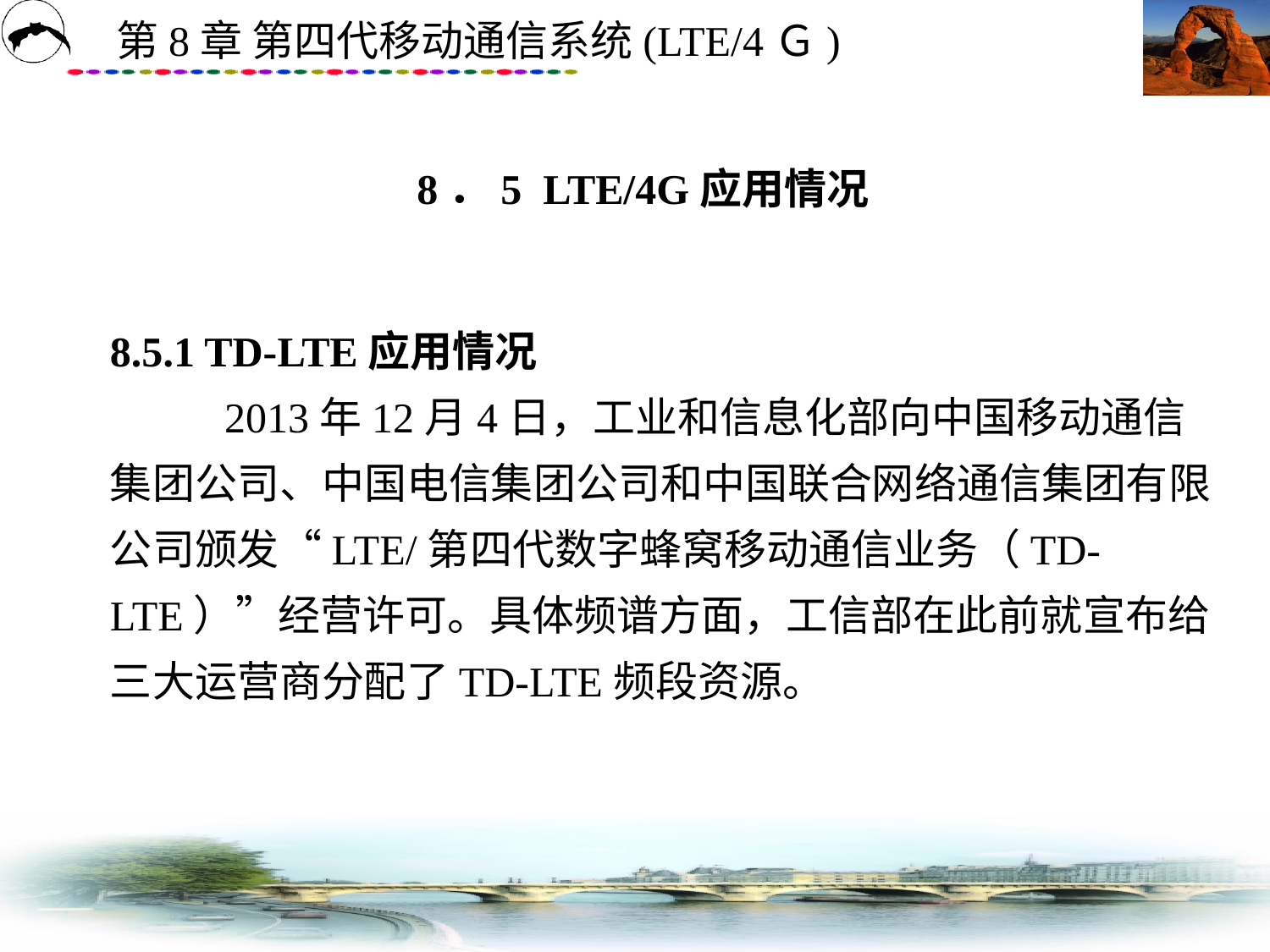

# 8．5  LTE/4G应用情况
8.5.1 TD-LTE应用情况
 　　2013年12月4日，工业和信息化部向中国移动通信集团公司、中国电信集团公司和中国联合网络通信集团有限公司颁发“LTE/第四代数字蜂窝移动通信业务（TD-LTE）”经营许可。具体频谱方面，工信部在此前就宣布给三大运营商分配了TD-LTE频段资源。